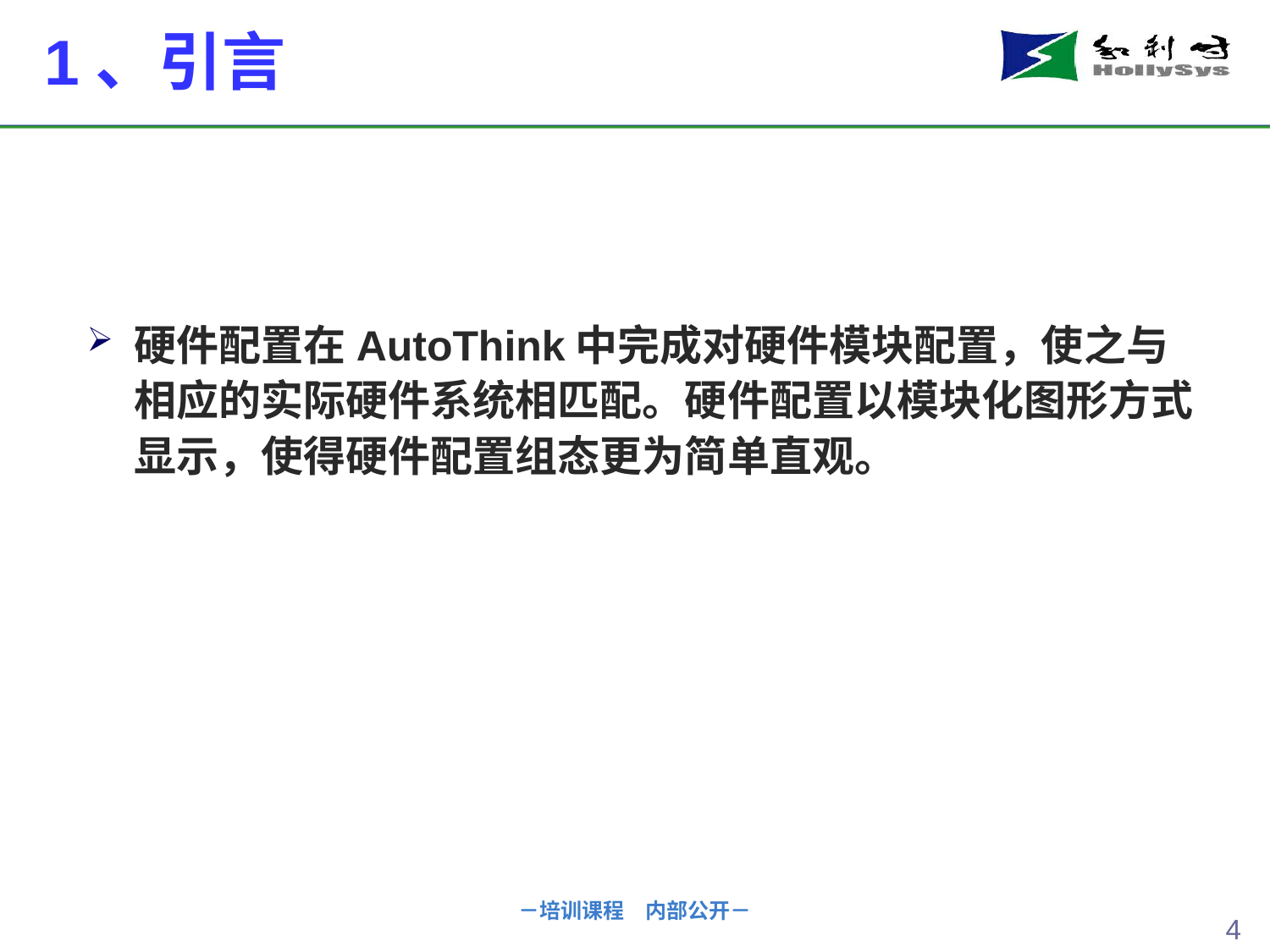

1、引言

硬件配置在AutoThink中完成对硬件模块配置，使之与相应的实际硬件系统相匹配。硬件配置以模块化图形方式显示，使得硬件配置组态更为简单直观。
－培训课程　内部公开－